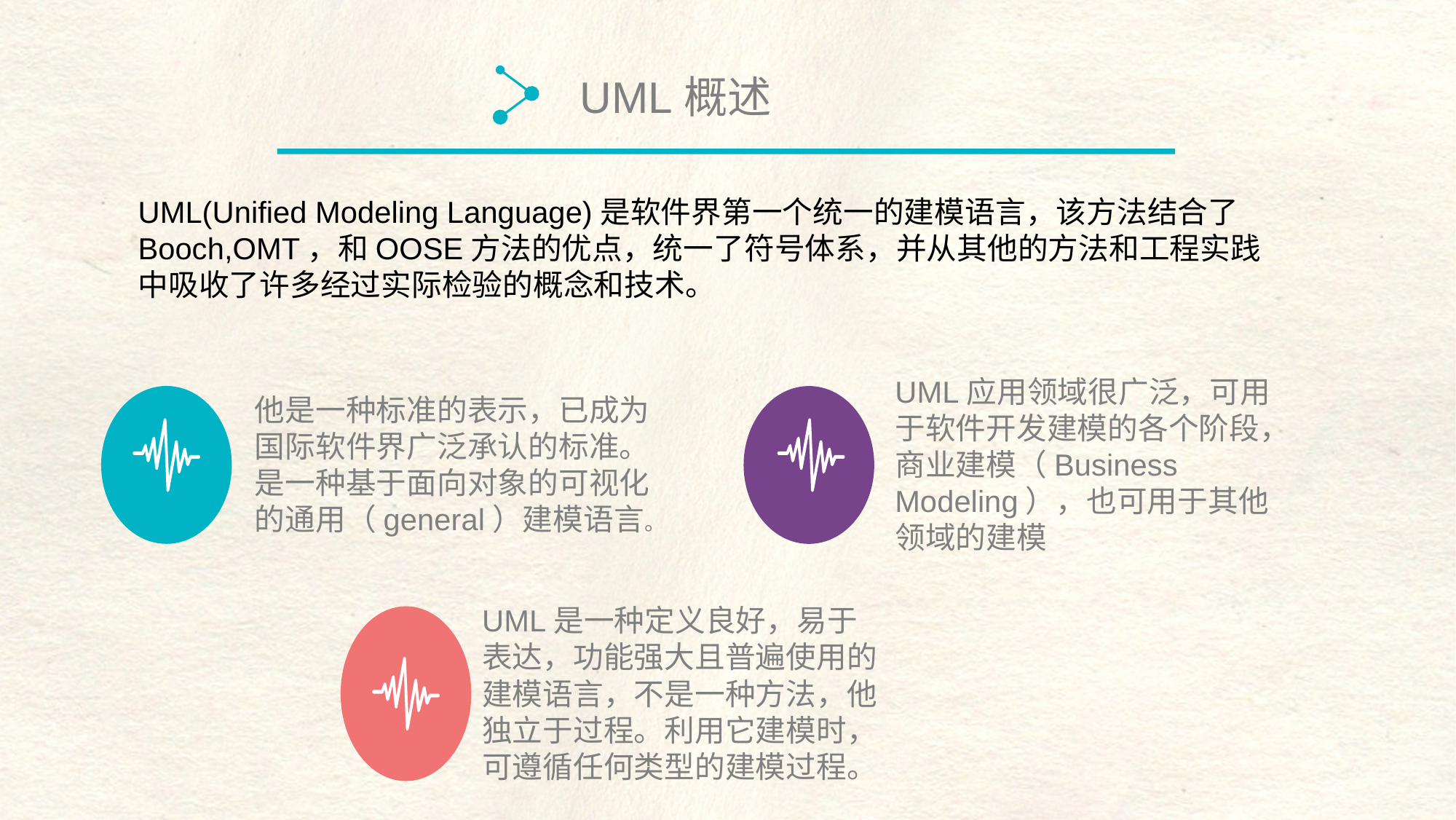

UML概述

UML(Unified Modeling Language)是软件界第一个统一的建模语言，该方法结合了Booch,OMT，和OOSE方法的优点，统一了符号体系，并从其他的方法和工程实践中吸收了许多经过实际检验的概念和技术。
UML应用领域很广泛，可用于软件开发建模的各个阶段，商业建模（Business Modeling），也可用于其他领域的建模

他是一种标准的表示，已成为国际软件界广泛承认的标准。是一种基于面向对象的可视化的通用（general）建模语言。

UML是一种定义良好，易于表达，功能强大且普遍使用的建模语言，不是一种方法，他独立于过程。利用它建模时，可遵循任何类型的建模过程。